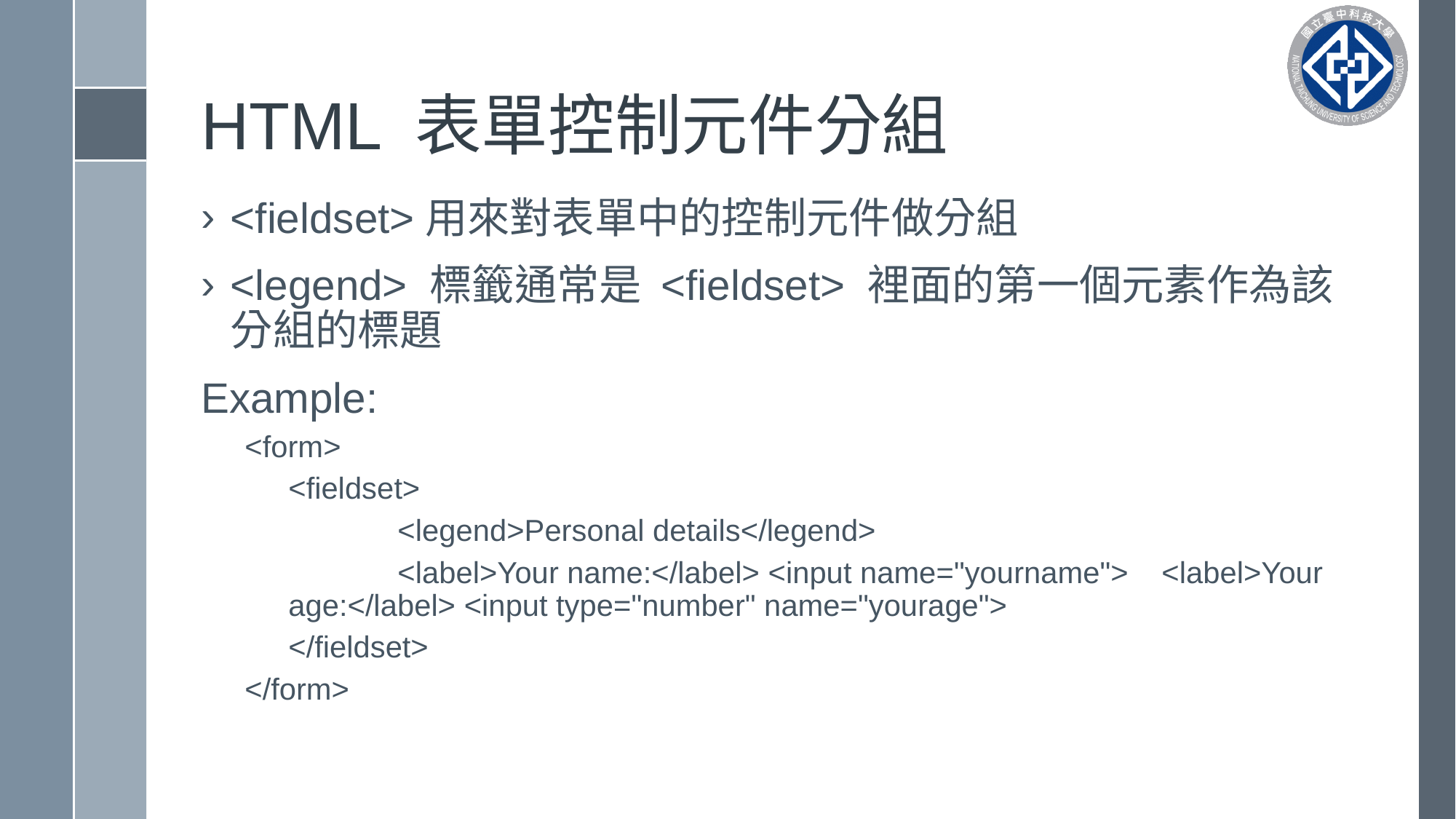

# HTML 表單控制元件分組
<fieldset>用來對表單中的控制元件做分組
<legend> 標籤通常是 <fieldset> 裡面的第一個元素作為該分組的標題
Example:
<form>
<fieldset>
	<legend>Personal details</legend>
	<label>Your name:</label> <input name="yourname"> 	<label>Your age:</label> <input type="number" name="yourage">
</fieldset>
</form>